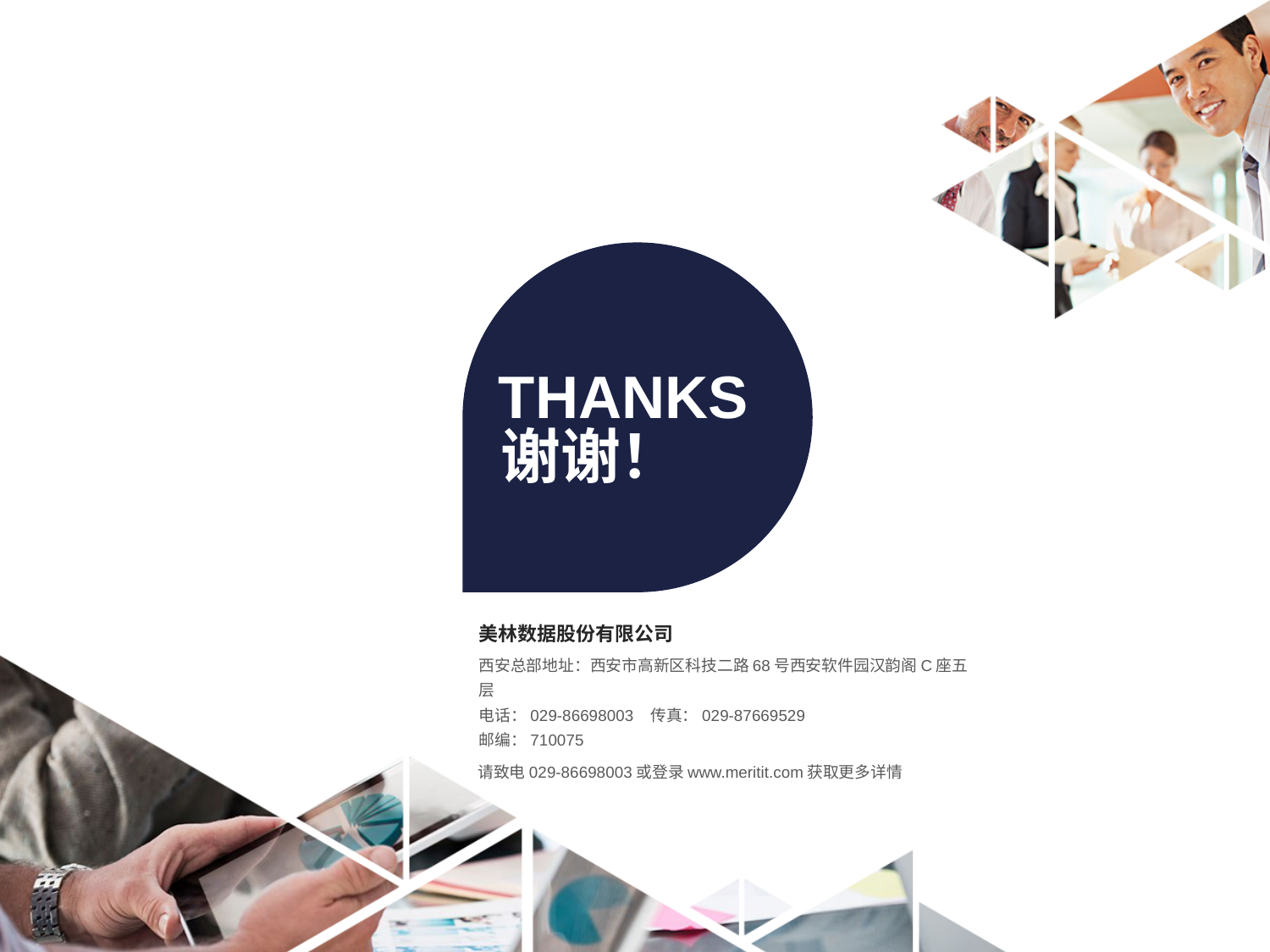

THANKS
谢谢！
美林数据股份有限公司
西安总部地址：西安市高新区科技二路68号西安软件园汉韵阁C座五层
电话：029-86698003   传真：029-87669529
邮编：710075
请致电029-86698003或登录www.meritit.com获取更多详情